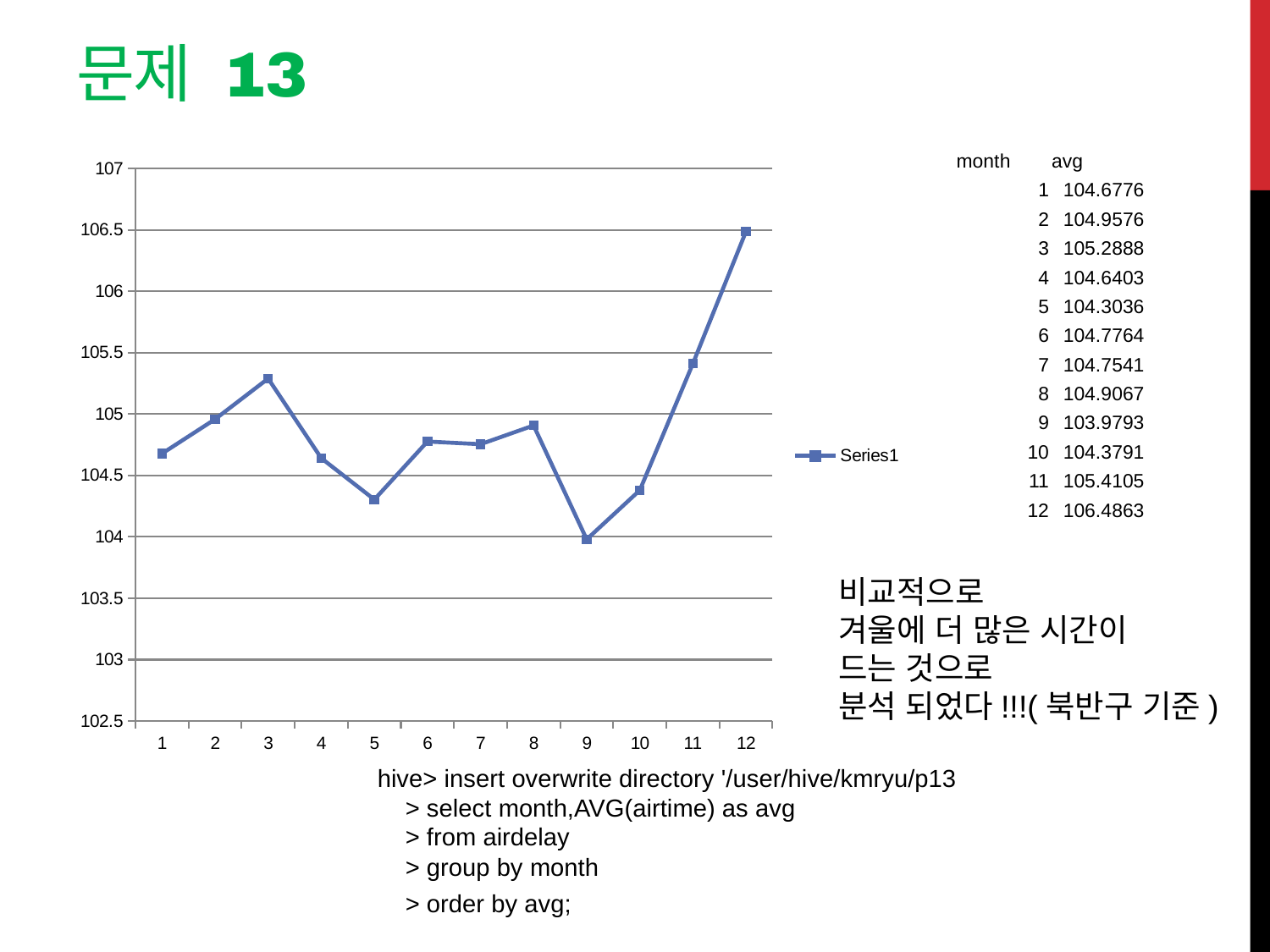

# 문제 13

### Chart

| Category |  |
|---|---|
| month | avg |
| --- | --- |
| 1 | 104.6776 |
| 2 | 104.9576 |
| 3 | 105.2888 |
| 4 | 104.6403 |
| 5 | 104.3036 |
| 6 | 104.7764 |
| 7 | 104.7541 |
| 8 | 104.9067 |
| 9 | 103.9793 |
| 10 | 104.3791 |
| 11 | 105.4105 |
| 12 | 106.4863 |
비교적으로
겨울에 더 많은 시간이
드는 것으로
분석 되었다!!!(북반구 기준)
hive> insert overwrite directory '/user/hive/kmryu/p13
    > select month,AVG(airtime) as avg
    > from airdelay
    > group by month
    > order by avg;